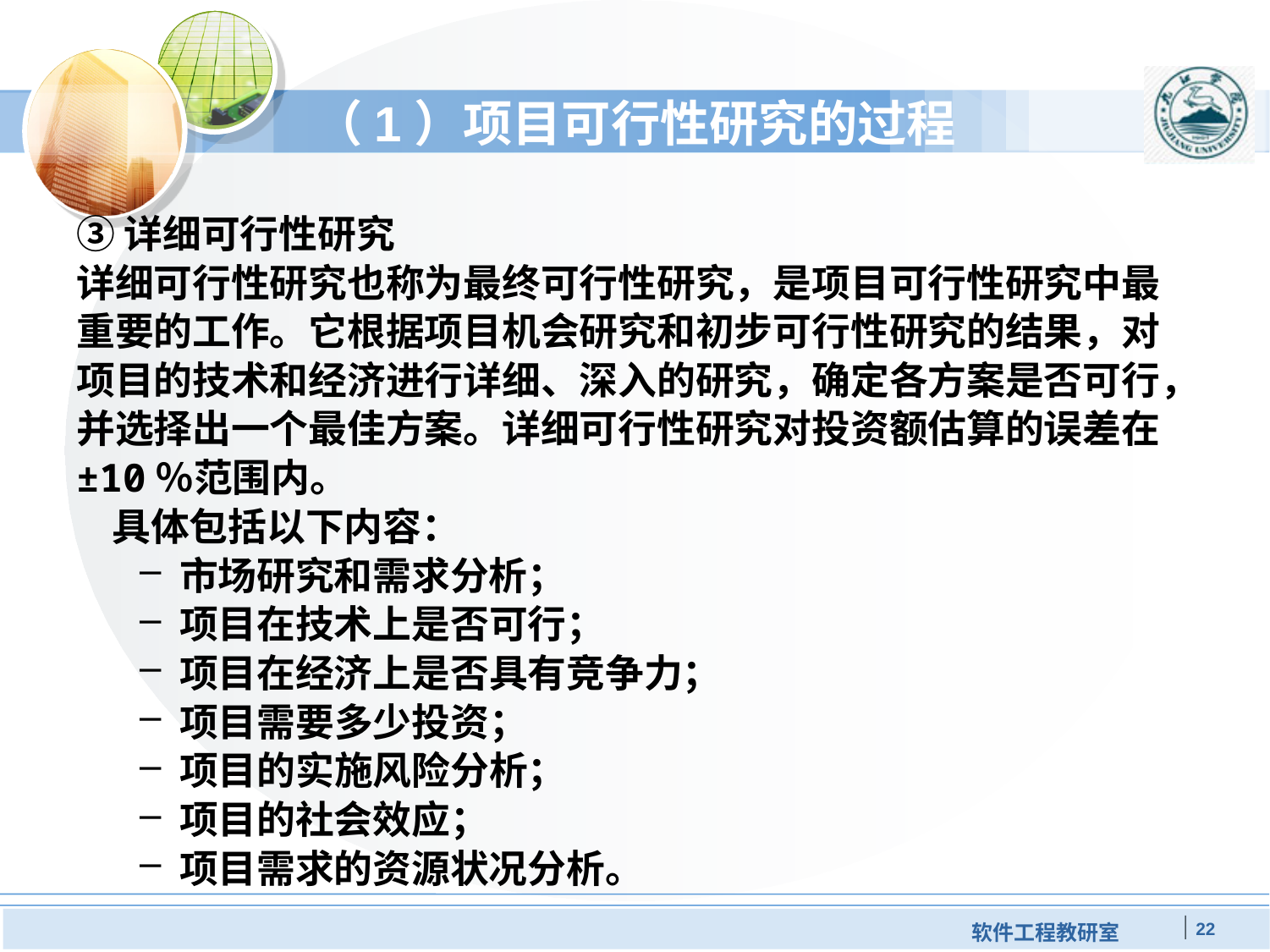

# （1）项目可行性研究的过程
③详细可行性研究
详细可行性研究也称为最终可行性研究，是项目可行性研究中最重要的工作。它根据项目机会研究和初步可行性研究的结果，对项目的技术和经济进行详细、深入的研究，确定各方案是否可行，并选择出一个最佳方案。详细可行性研究对投资额估算的误差在±10％范围内。
   具体包括以下内容：
市场研究和需求分析；
项目在技术上是否可行；
项目在经济上是否具有竞争力；
项目需要多少投资；
项目的实施风险分析；
项目的社会效应；
项目需求的资源状况分析。